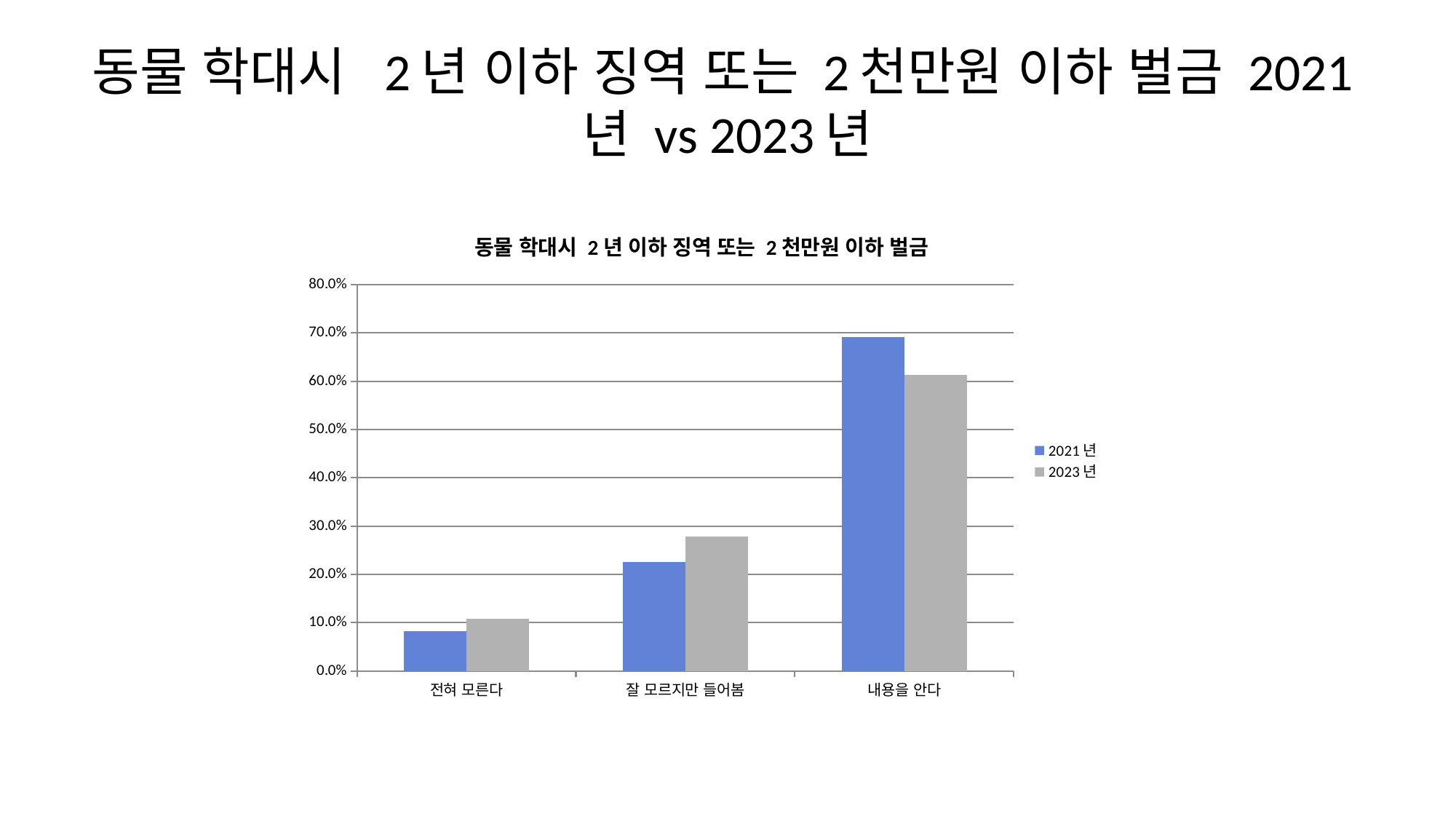

# 동물 학대시  2년 이하 징역 또는 2천만원 이하 벌금 2021년 vs 2023년

### Chart: 동물 학대시 2년 이하 징역 또는 2천만원 이하 벌금

| Category | 2021년 | 2023년 |
|---|---|---|
| 전혀 모른다 | 0.082 | 0.108 |
| 잘 모르지만 들어봄 | 0.226 | 0.279 |
| 내용을 안다 | 0.692 | 0.613 |